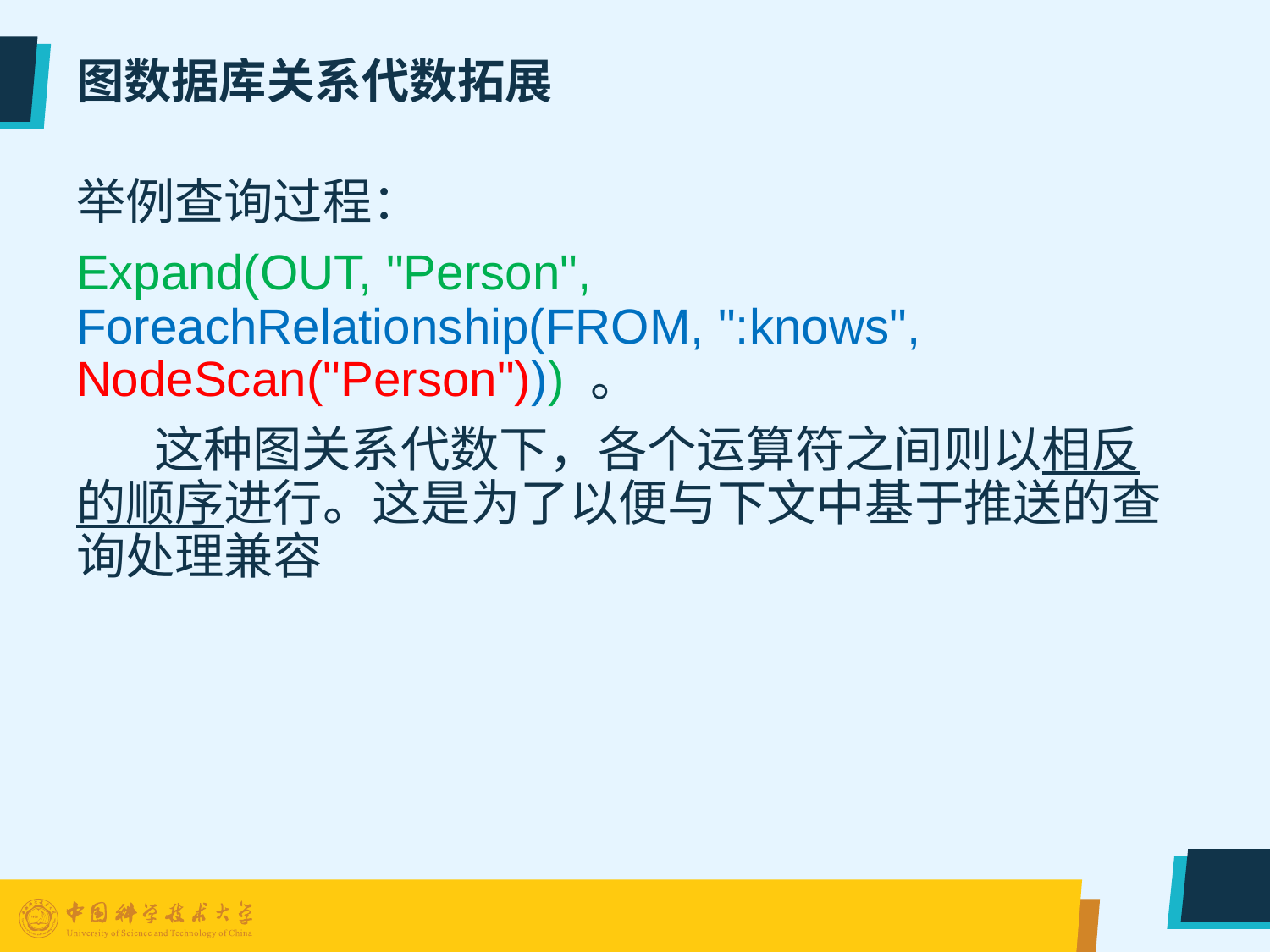

# 图数据库关系代数拓展
举例查询过程：
Expand(OUT, "Person", ForeachRelationship(FROM, ":knows", NodeScan("Person"))) 。
      这种图关系代数下，各个运算符之间则以相反的顺序进行。这是为了以便与下文中基于推送的查询处理兼容